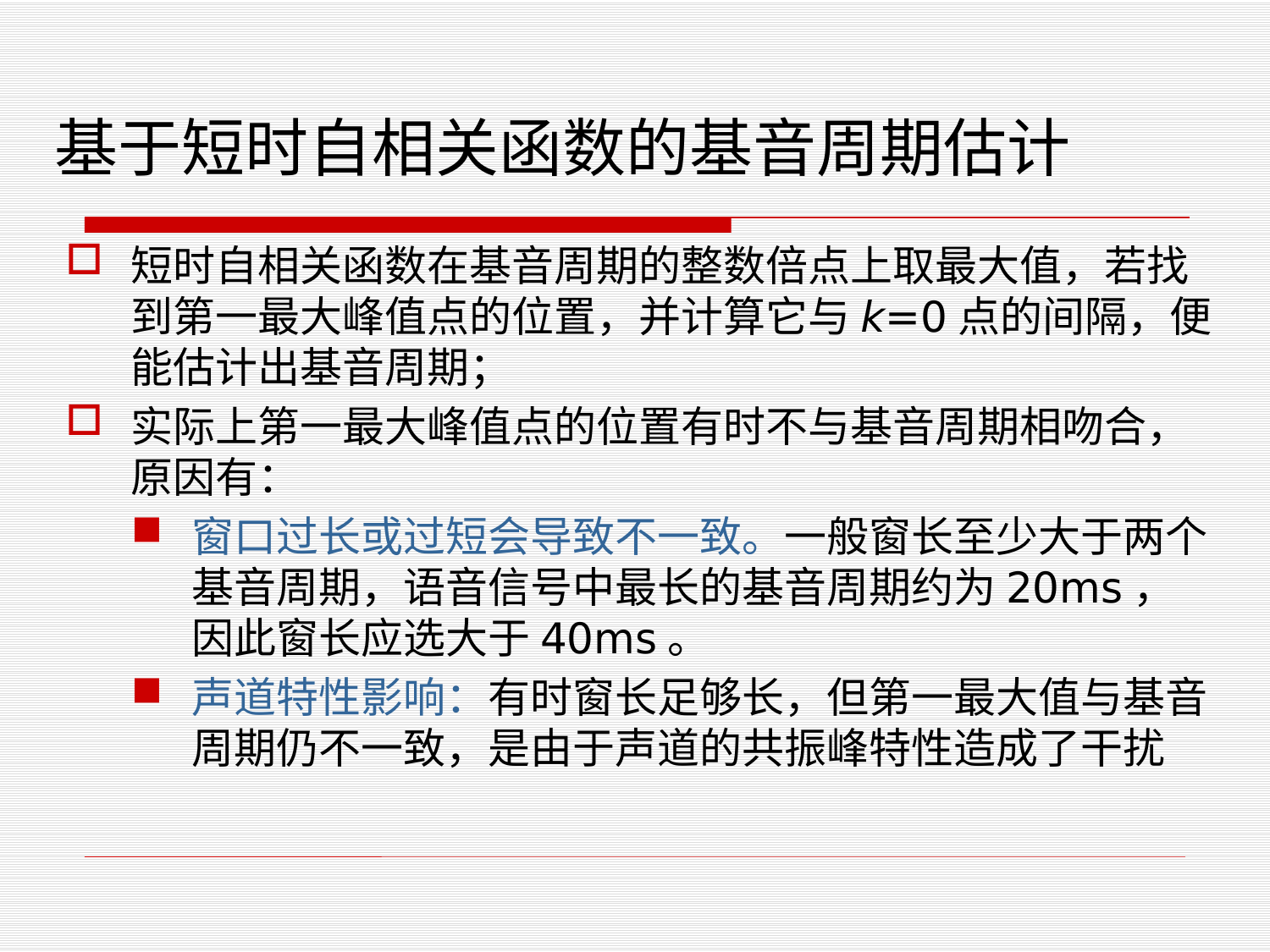

# 基于短时自相关函数的基音周期估计
短时自相关函数在基音周期的整数倍点上取最大值，若找到第一最大峰值点的位置，并计算它与k=0点的间隔，便能估计出基音周期；
实际上第一最大峰值点的位置有时不与基音周期相吻合，原因有：
窗口过长或过短会导致不一致。一般窗长至少大于两个基音周期，语音信号中最长的基音周期约为20ms，因此窗长应选大于40ms。
声道特性影响：有时窗长足够长，但第一最大值与基音周期仍不一致，是由于声道的共振峰特性造成了干扰